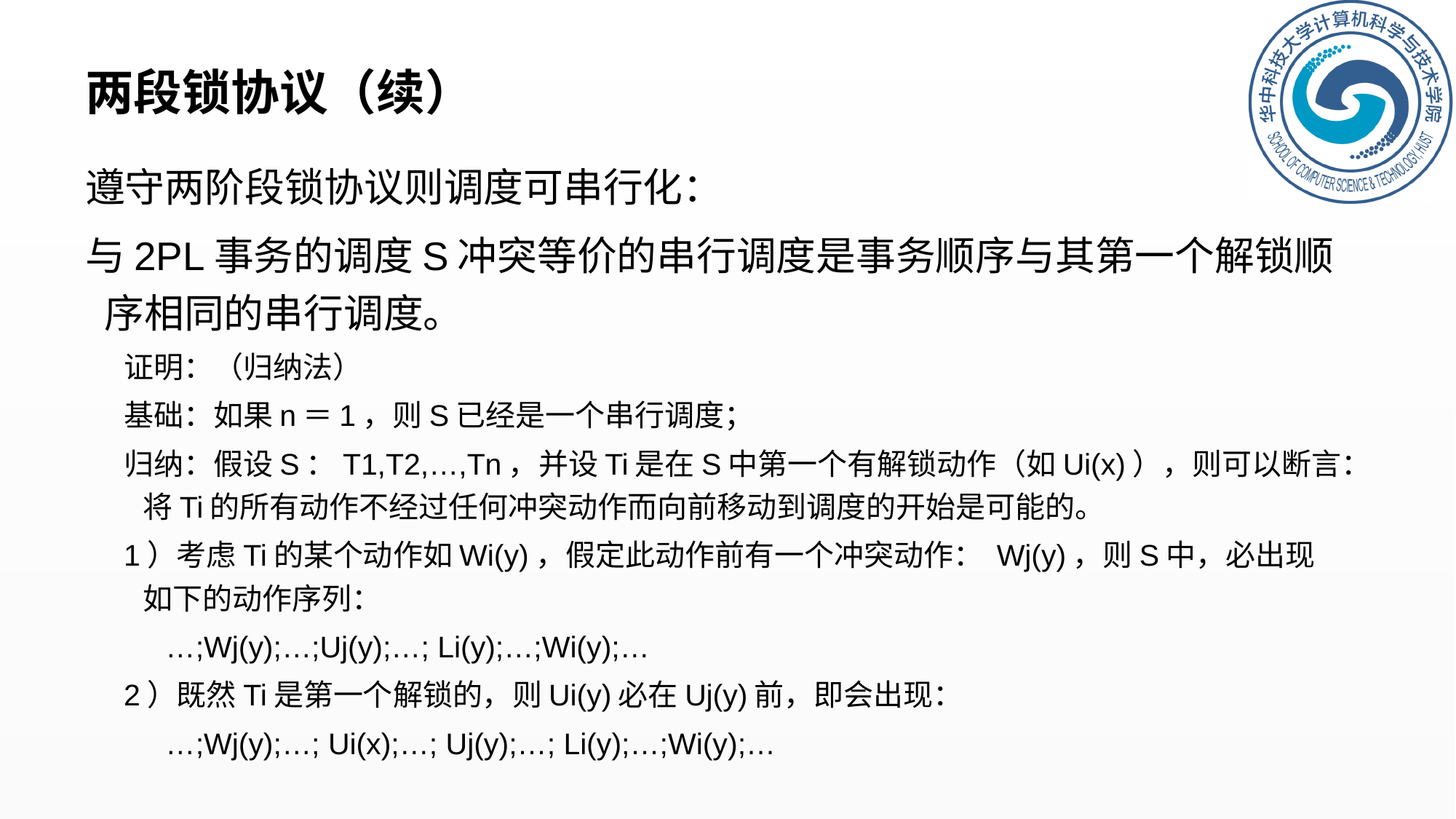

# 两段锁协议（续）
遵守两阶段锁协议则调度可串行化：
与2PL事务的调度S冲突等价的串行调度是事务顺序与其第一个解锁顺序相同的串行调度。
证明：（归纳法）
基础：如果n＝1，则S已经是一个串行调度；
归纳：假设S：T1,T2,…,Tn，并设Ti是在S中第一个有解锁动作（如Ui(x)），则可以断言：将Ti的所有动作不经过任何冲突动作而向前移动到调度的开始是可能的。
1）考虑Ti的某个动作如Wi(y)，假定此动作前有一个冲突动作： Wj(y)，则S中，必出现如下的动作序列：
     …;Wj(y);…;Uj(y);…; Li(y);…;Wi(y);…
2）既然Ti是第一个解锁的，则Ui(y)必在Uj(y)前，即会出现：
     …;Wj(y);…; Ui(x);…; Uj(y);…; Li(y);…;Wi(y);…